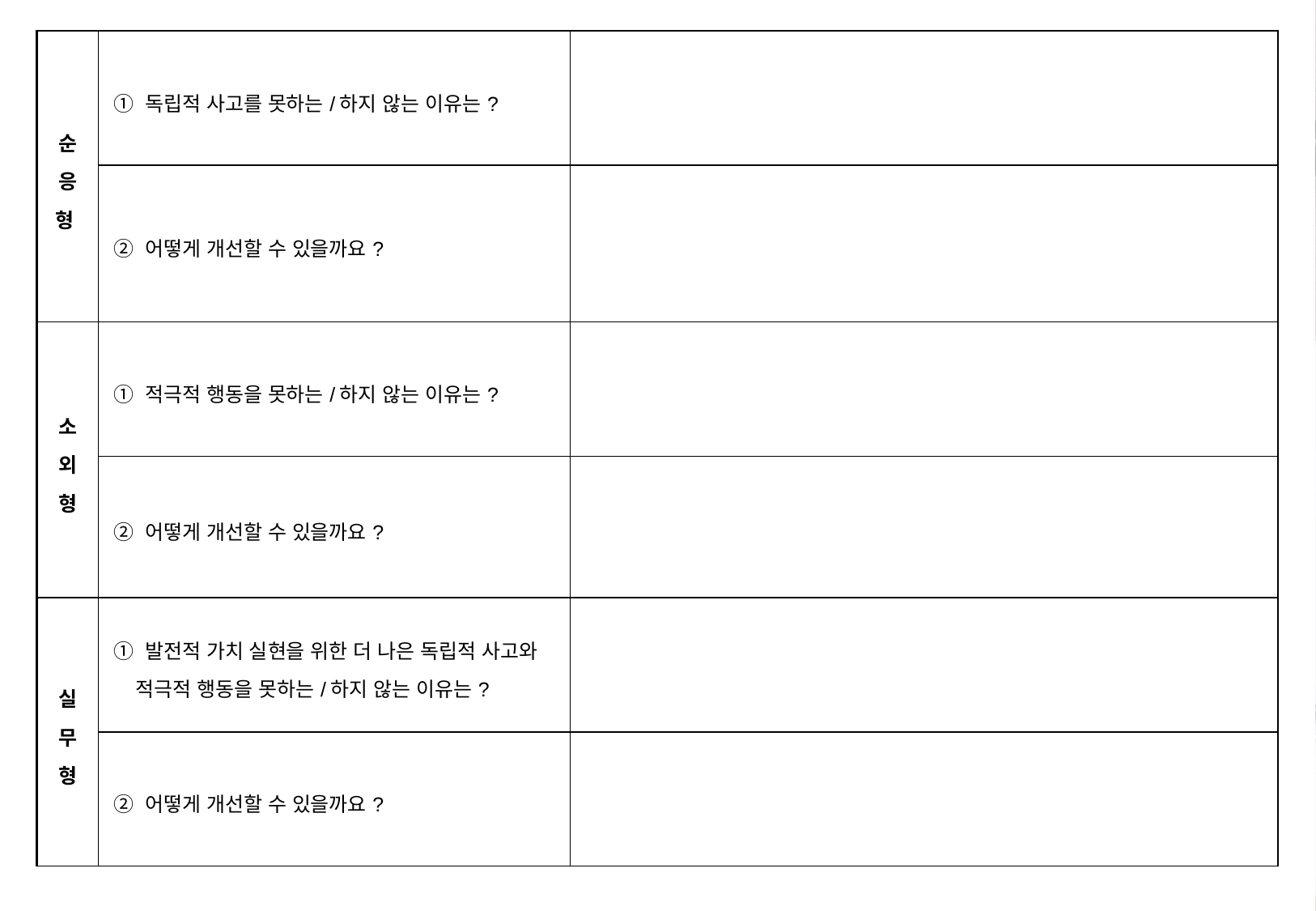

#
| 순응형 | ① 독립적 사고를 못하는/하지 않는 이유는? |  |
| --- | --- | --- |
|  | ② 어떻게 개선할 수 있을까요? |  |
| 소외형 | ① 적극적 행동을 못하는/하지 않는 이유는? |  |
|  | ② 어떻게 개선할 수 있을까요? |  |
| 실무형 | ① 발전적 가치 실현을 위한 더 나은 독립적 사고와 적극적 행동을 못하는/하지 않는 이유는? |  |
|  | ② 어떻게 개선할 수 있을까요? |  |